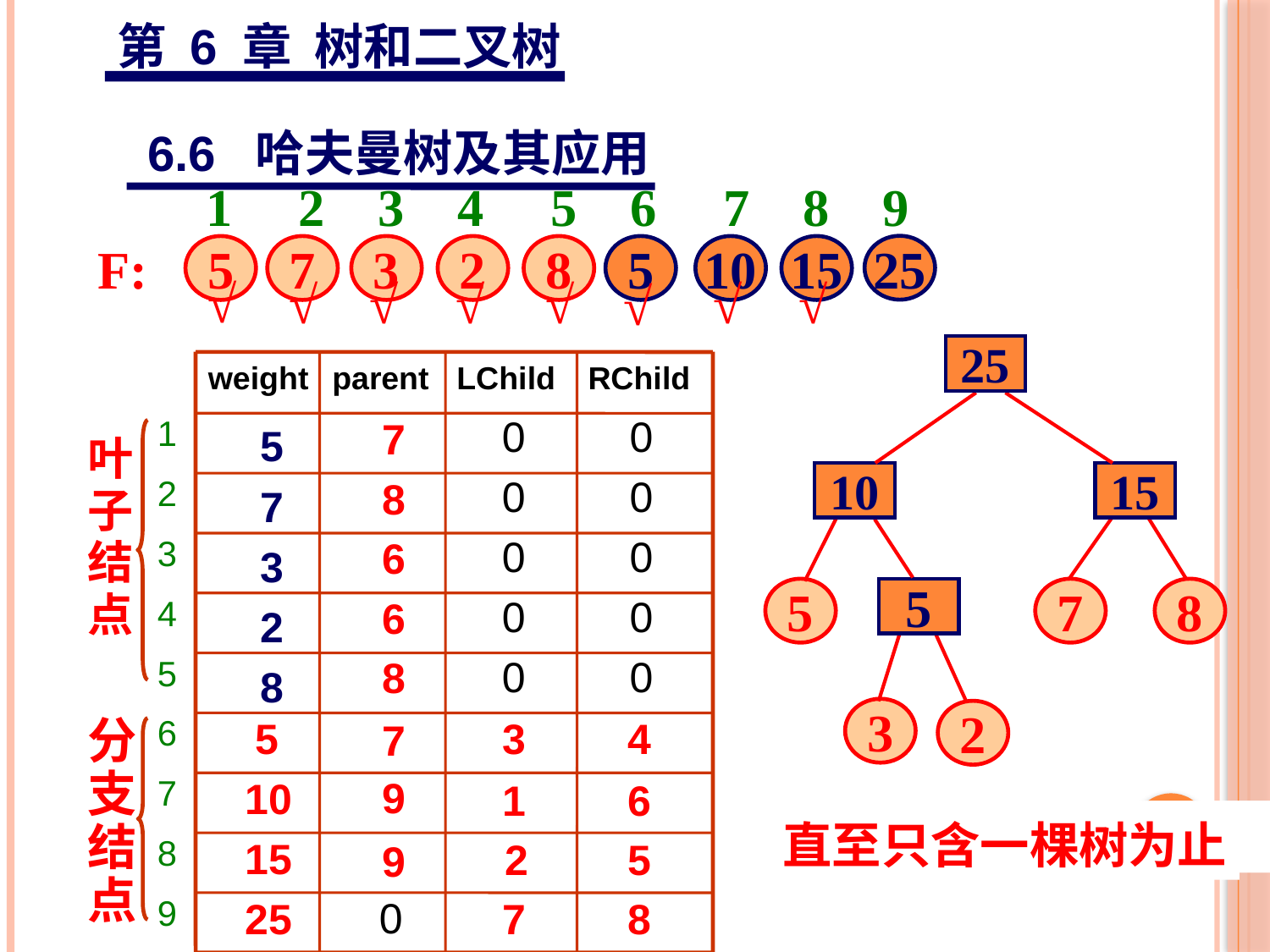

第 6 章  树和二叉树

6.6  哈夫曼树及其应用
1     2    3    4     5    6     7    8    9

F:
25
5
7
3
2
8
5
10
15
√
√
√
√
√
√
√
√

weight

parent
LChild
RChild
1

2

3

4

5

6

7

8

9

25

0
0
0
7

叶子结点
分支结点

5
10
15
0
0
0
8
7

94

0
0
0
6
3
5
5
7
8
0
0
0
6
2

0
0
0
8
8
3
2
0
0
0
0
5
3
4
7
0
0
9
0
0
10
1
6
初始化完毕
选择、合并n-1次
直至只含一棵树为止
0
0
0
0
15
2
5
9
0
0
0
0
7
25
8